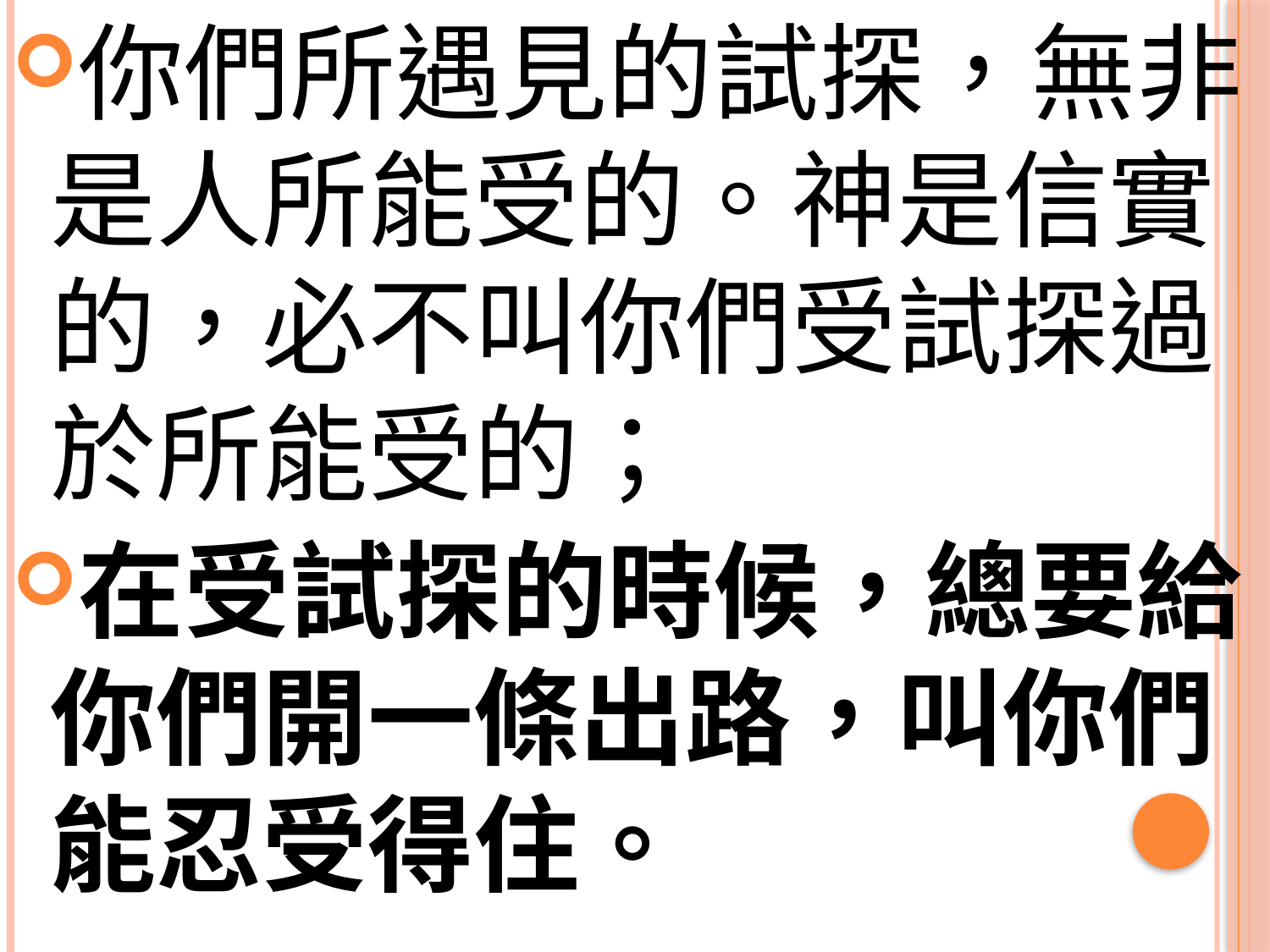

你們所遇見的試探，無非是人所能受的。神是信實的，必不叫你們受試探過於所能受的；
在受試探的時候，總要給你們開一條出路，叫你們能忍受得住。